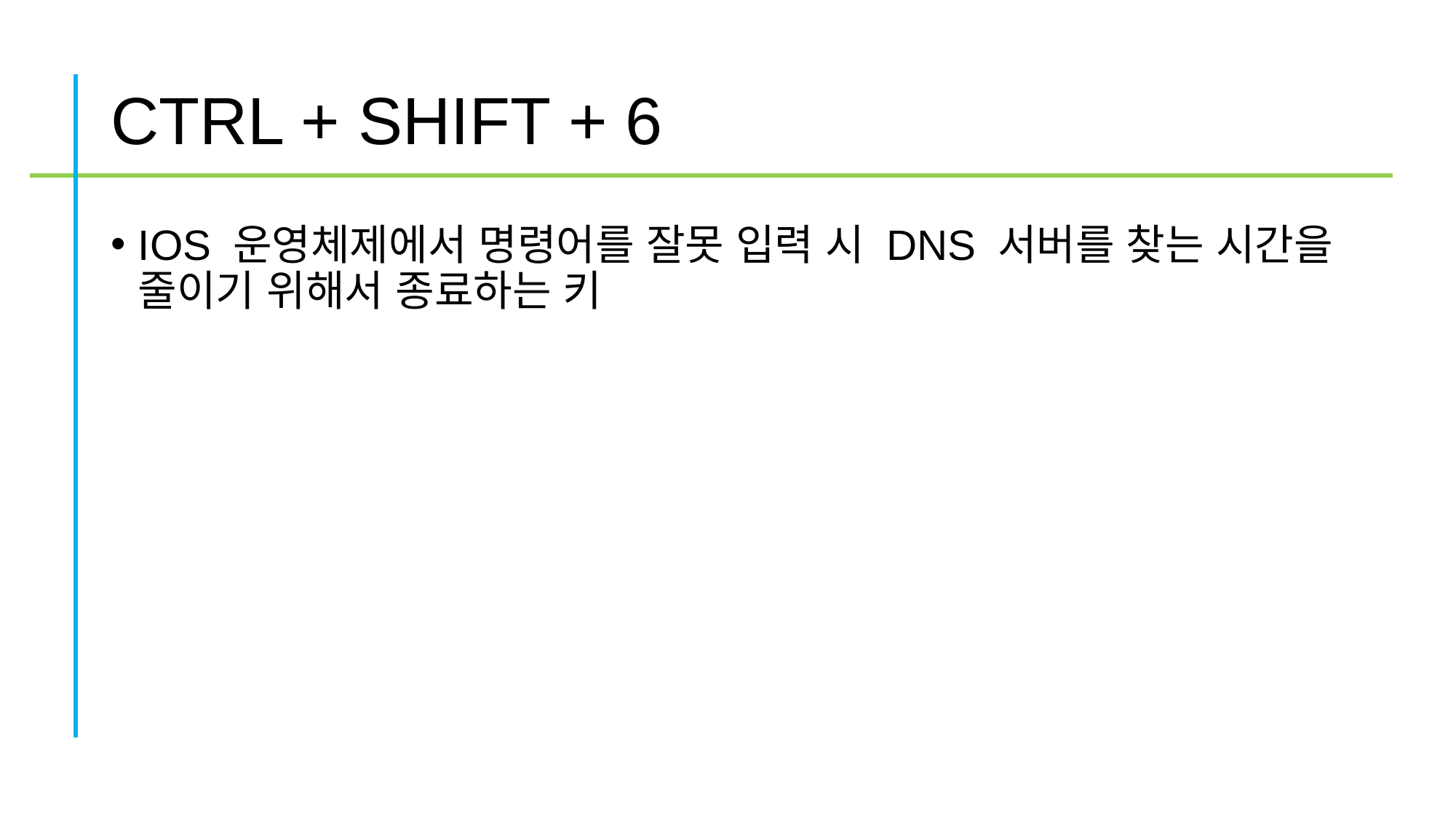

# CTRL + SHIFT + 6
IOS 운영체제에서 명령어를 잘못 입력 시 DNS 서버를 찾는 시간을 줄이기 위해서 종료하는 키